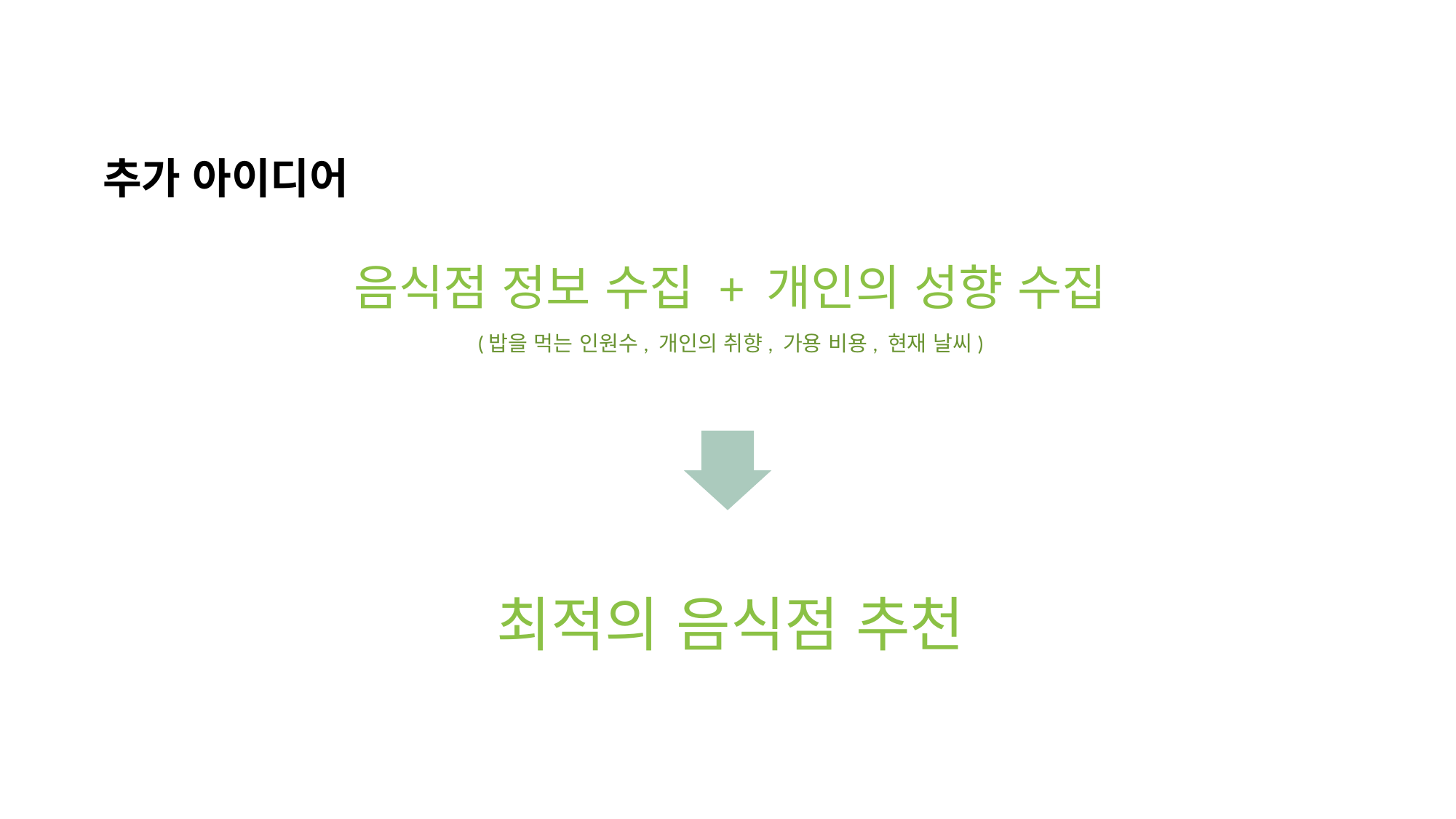

추가 아이디어
음식점 정보 수집 + 개인의 성향 수집
(밥을 먹는 인원수, 개인의 취향, 가용 비용, 현재 날씨)

최적의 음식점 추천